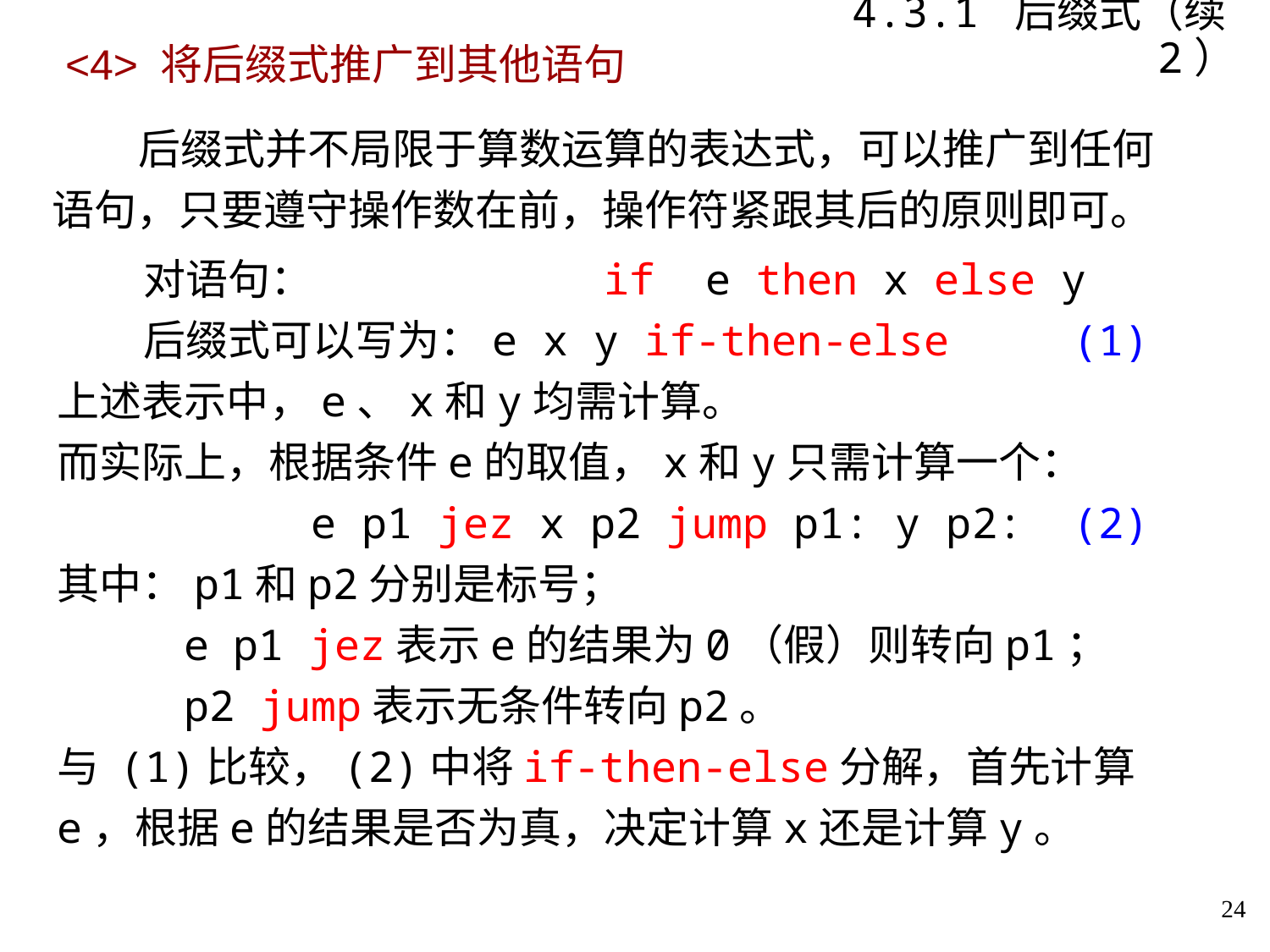

# 4.3.1 后缀式（续2）
<4> 将后缀式推广到其他语句
        后缀式并不局限于算数运算的表达式，可以推广到任何语句，只要遵守操作数在前，操作符紧跟其后的原则即可。
        对语句：		   if  e then x else y
        后缀式可以写为：e x y if-then-else	(1)
上述表示中，e、x和y均需计算。
而实际上，根据条件e的取值，x和y只需计算一个：
		e p1 jez x p2 jump p1: y p2:	(2)
其中：p1和p2分别是标号；
	e  p1 jez表示e的结果为0（假）则转向p1；
	p2 jump表示无条件转向p2。
与 (1)比较，(2)中将if-then-else分解，首先计算e，根据e的结果是否为真，决定计算x还是计算y。
24